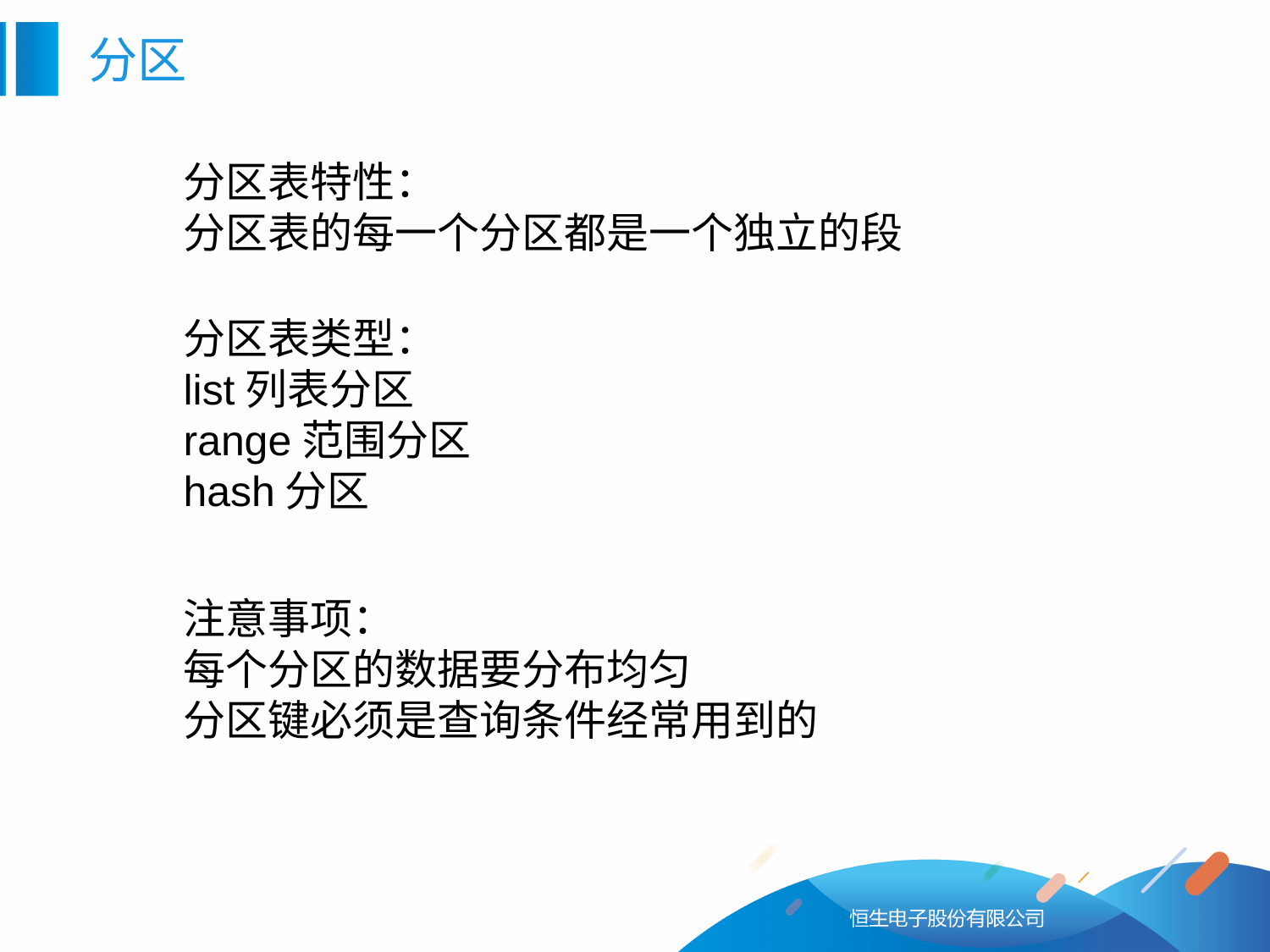

分区
分区表特性：
分区表的每一个分区都是一个独立的段
分区表类型：
list列表分区
range范围分区
hash分区
注意事项：
每个分区的数据要分布均匀
分区键必须是查询条件经常用到的